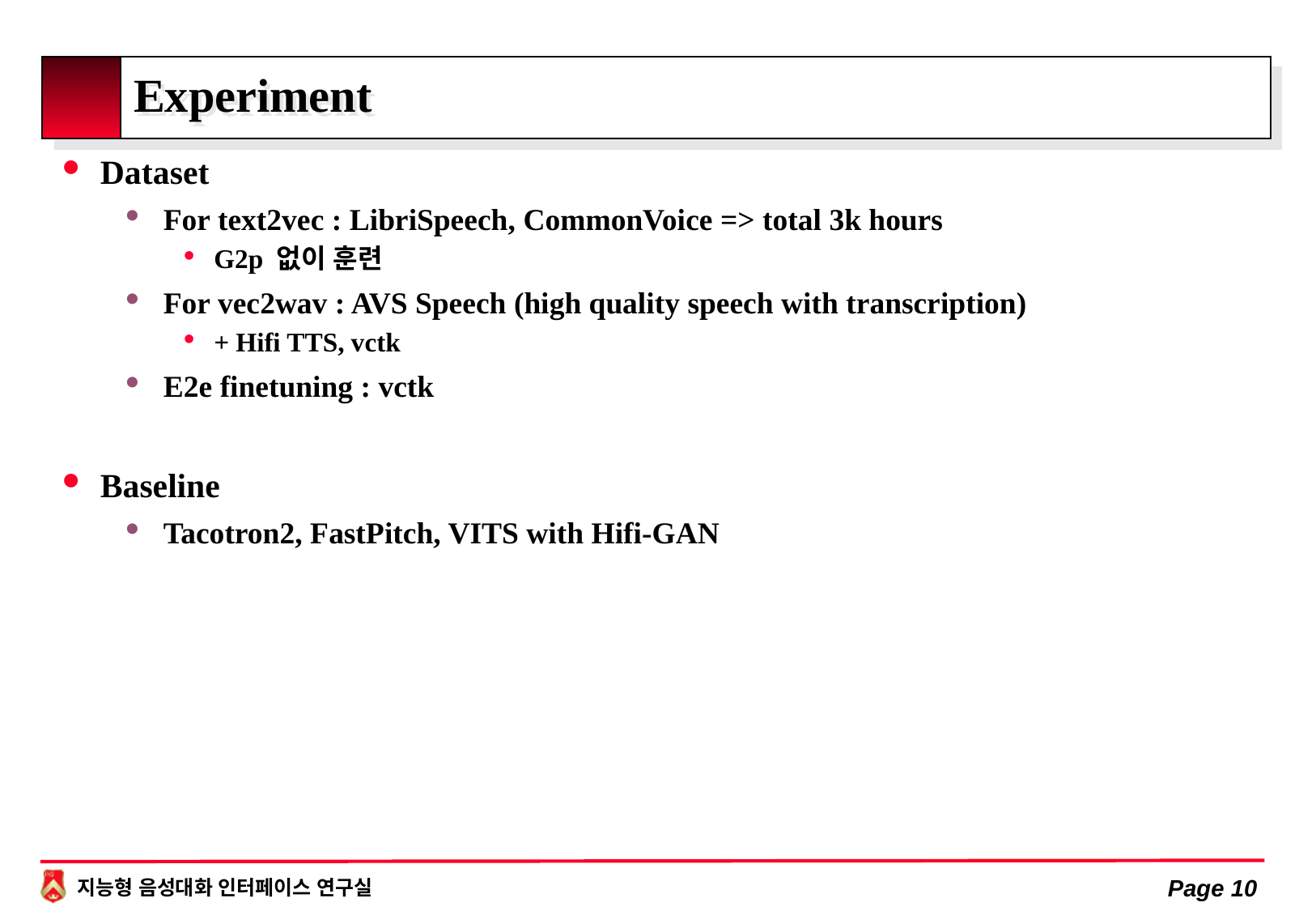

# Experiment
Dataset
For text2vec : LibriSpeech, CommonVoice => total 3k hours
G2p 없이 훈련
For vec2wav : AVS Speech (high quality speech with transcription)
+ Hifi TTS, vctk
E2e finetuning : vctk

Baseline
Tacotron2, FastPitch, VITS with Hifi-GAN
Page 10